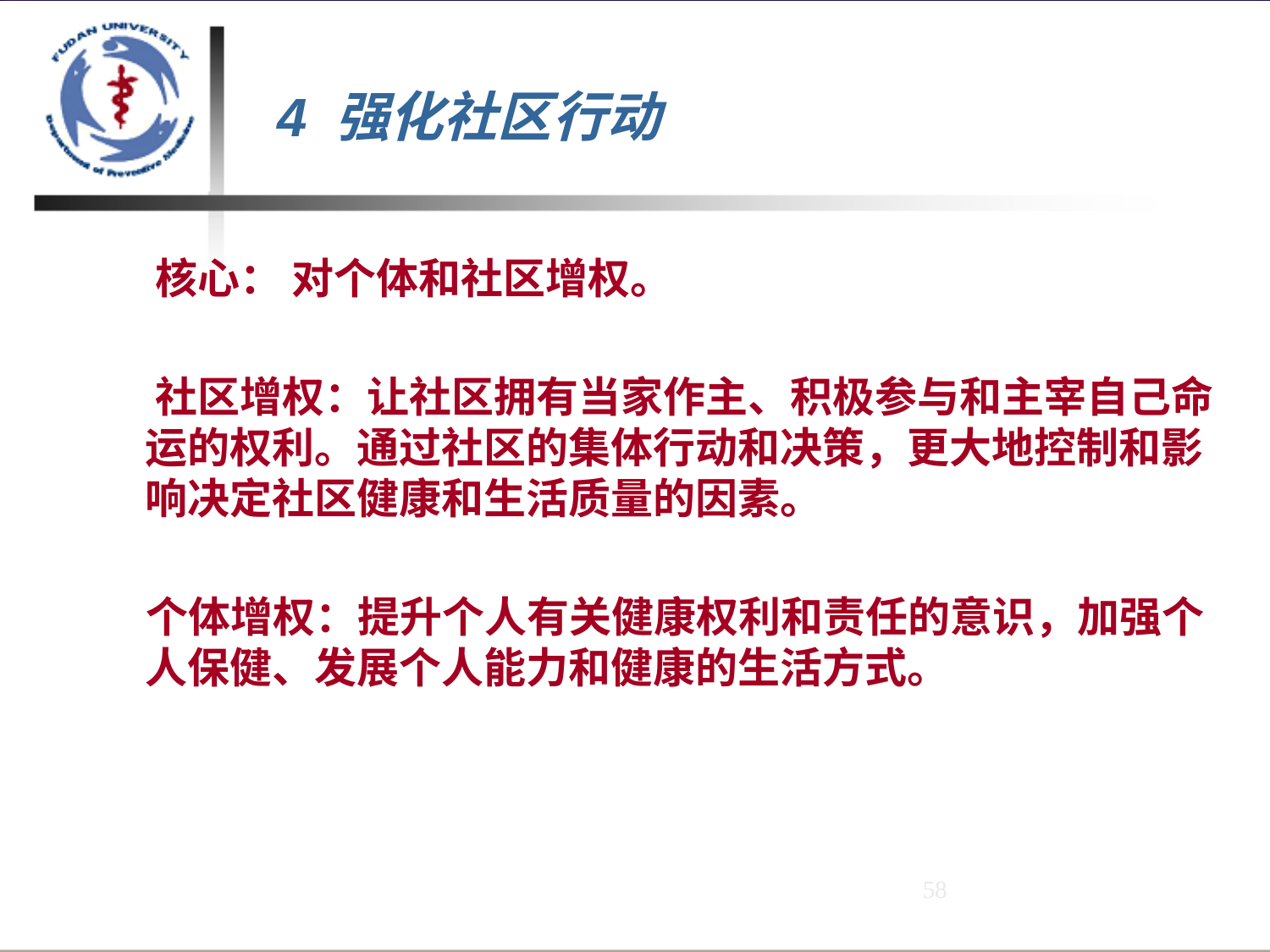

# 4 强化社区行动

     核心： 对个体和社区增权。

     社区增权：让社区拥有当家作主、积极参与和主宰自己命运的权利。通过社区的集体行动和决策，更大地控制和影响决定社区健康和生活质量的因素。

    个体增权：提升个人有关健康权利和责任的意识，加强个人保健、发展个人能力和健康的生活方式。
58